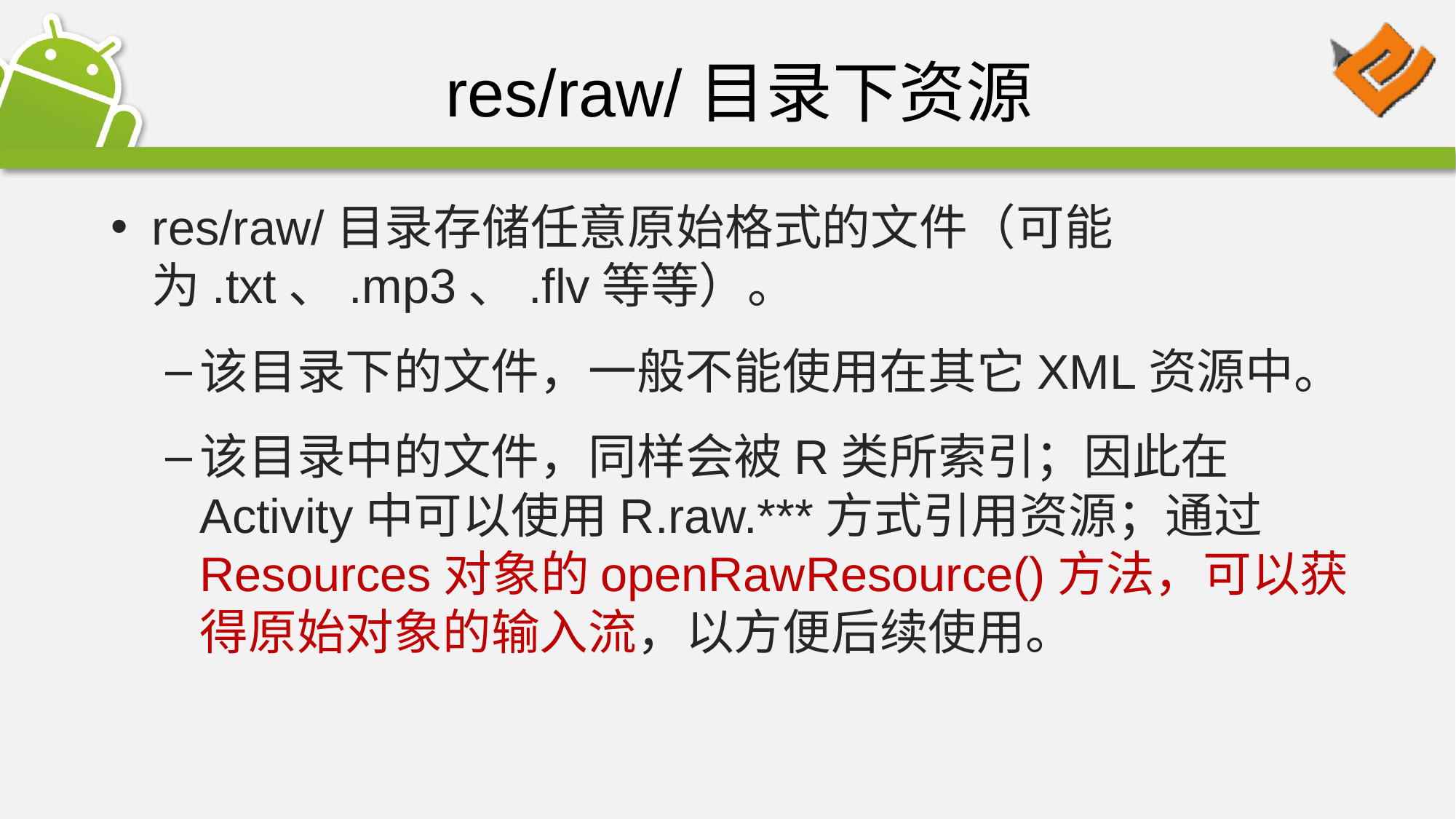

# res/raw/目录下资源
res/raw/目录存储任意原始格式的文件（可能为.txt、.mp3、.flv等等）。
该目录下的文件，一般不能使用在其它XML资源中。
该目录中的文件，同样会被R类所索引；因此在Activity中可以使用R.raw.***方式引用资源；通过Resources对象的openRawResource()方法，可以获得原始对象的输入流，以方便后续使用。